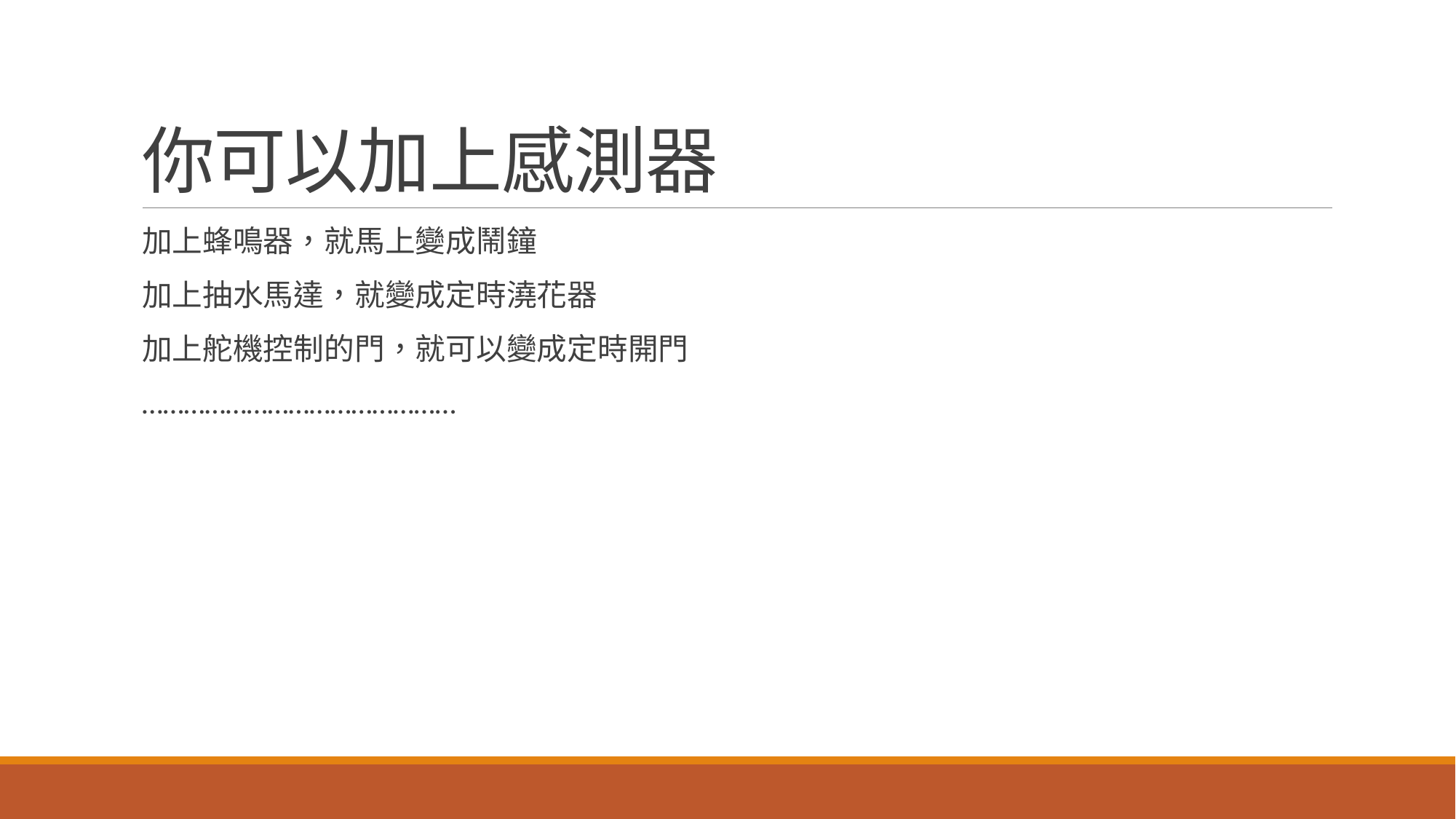

# 你可以加上感測器
加上蜂鳴器，就馬上變成鬧鐘
加上抽水馬達，就變成定時澆花器
加上舵機控制的門，就可以變成定時開門
………………………………………